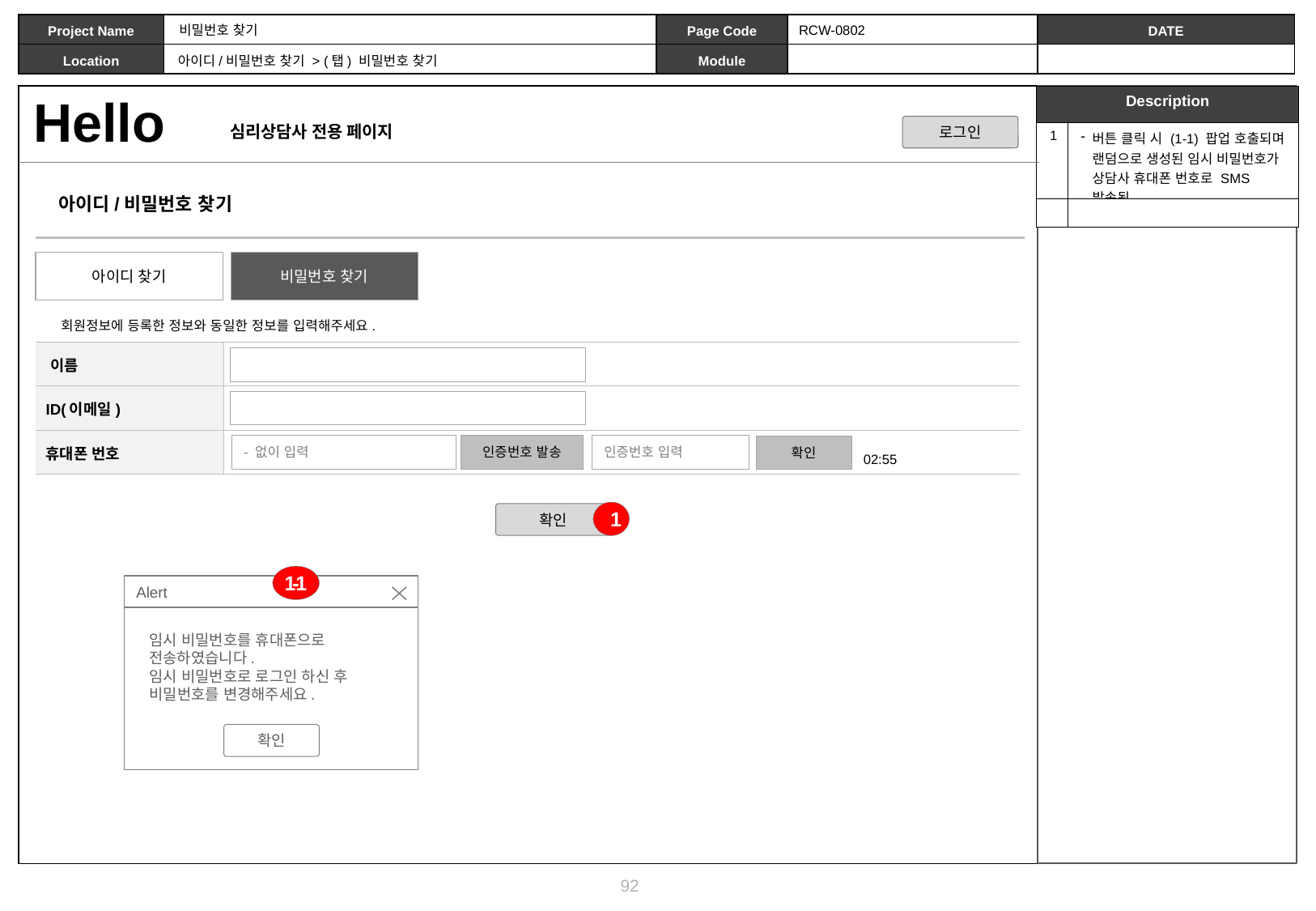

비밀번호 찾기
RCW-0802
아이디/비밀번호 찾기 > (탭) 비밀번호 찾기
Hello
| Description |  |
| --- | --- |
| 1 | 버튼 클릭 시 (1-1) 팝업 호출되며 랜덤으로 생성된 임시 비밀번호가 상담사 휴대폰 번호로 SMS 발송됨 |
|  |  |
심리상담사 전용 페이지
로그인
아이디/비밀번호 찾기
아이디 찾기
비밀번호 찾기
회원정보에 등록한 정보와 동일한 정보를 입력해주세요.
| 이름 |  |
| --- | --- |
| ID(이메일) |  |
| 휴대폰 번호 |  |

- 없이 입력
인증번호 발송
인증번호 입력
확인
02:55
1
확인
1-1
Alert

임시 비밀번호를 휴대폰으로 전송하였습니다.
임시 비밀번호로 로그인 하신 후 비밀번호를 변경해주세요.
확인
92